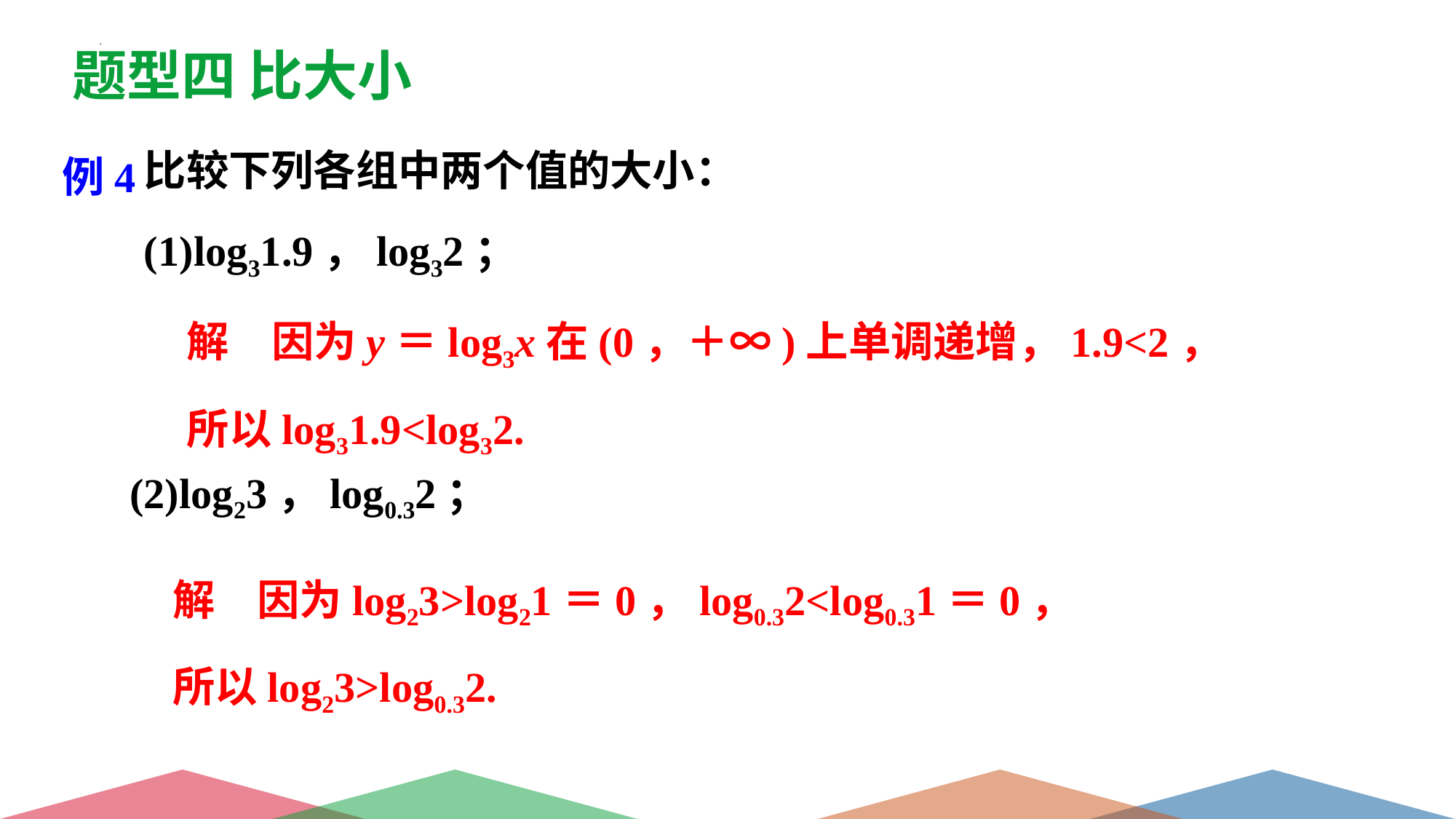

题型四 比大小
比较下列各组中两个值的大小：
(1)log31.9，log32；
例4
解　因为y＝log3x在(0，＋∞)上单调递增，1.9<2，
所以log31.9<log32.
(2)log23，log0.32；
解　因为log23>log21＝0，log0.32<log0.31＝0，
所以log23>log0.32.